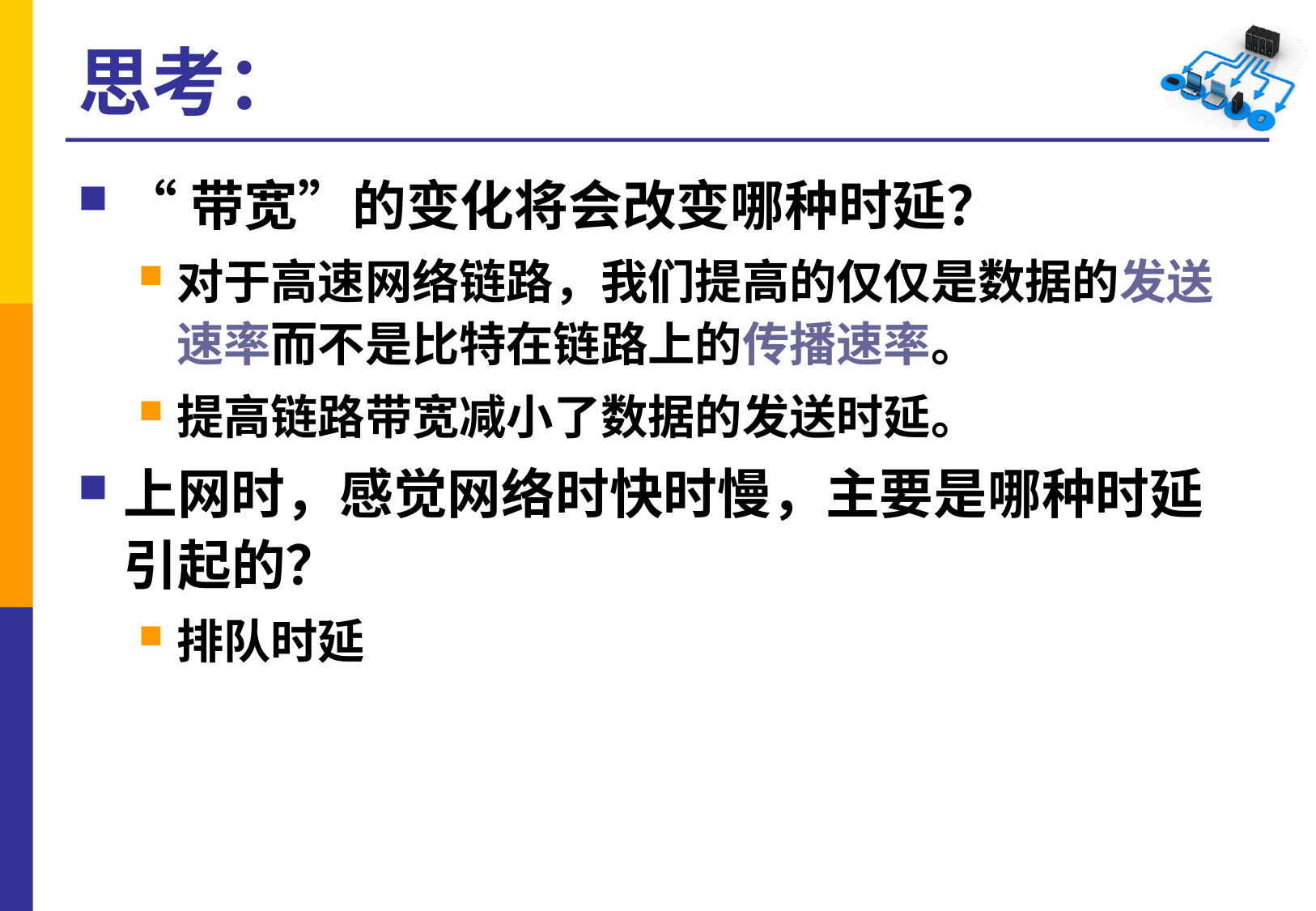

# 思考：
“带宽”的变化将会改变哪种时延？
对于高速网络链路，我们提高的仅仅是数据的发送速率而不是比特在链路上的传播速率。
提高链路带宽减小了数据的发送时延。
上网时，感觉网络时快时慢，主要是哪种时延引起的？
排队时延